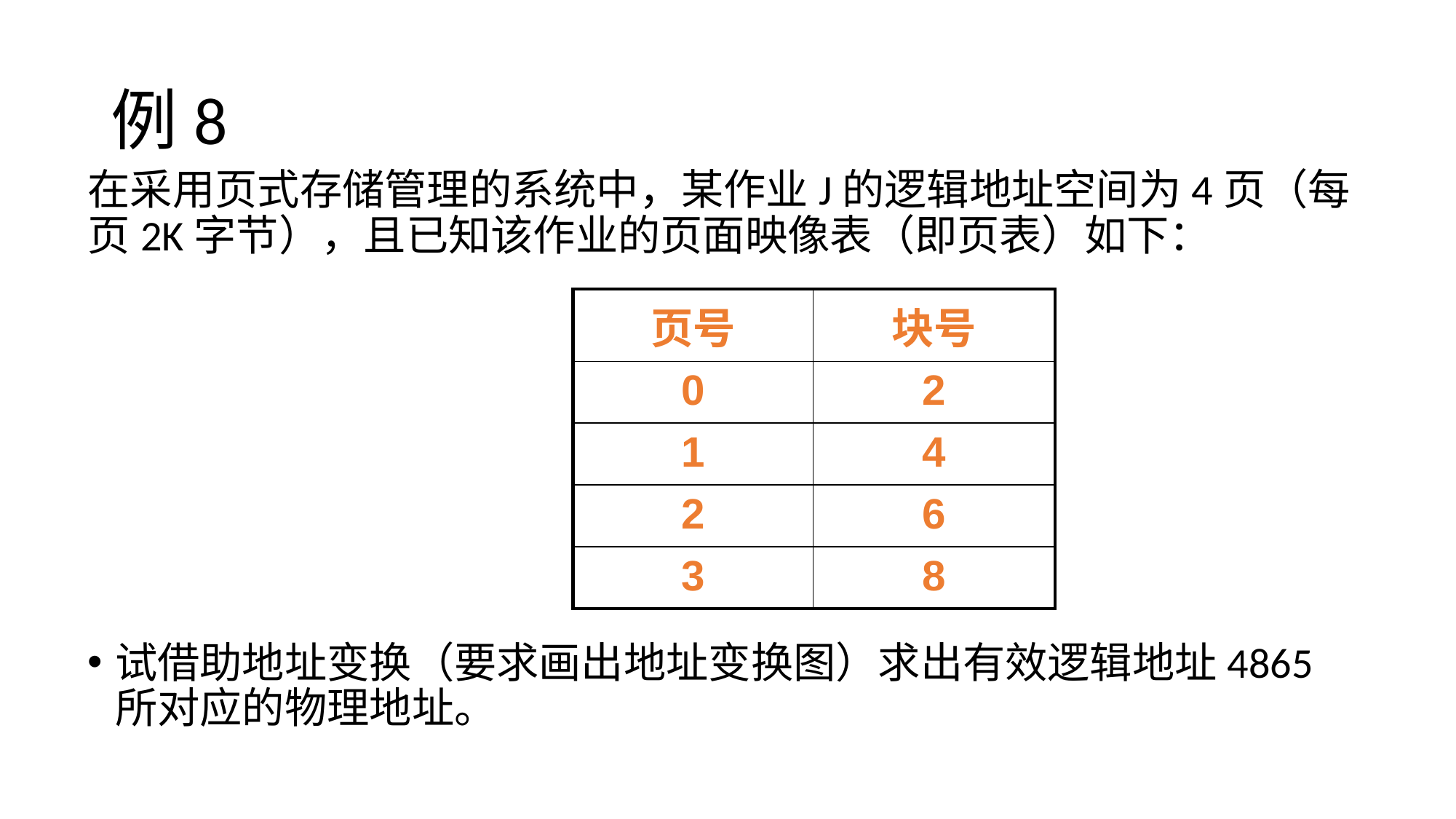

# 例8
在采用页式存储管理的系统中，某作业J的逻辑地址空间为4页（每页2K字节），且已知该作业的页面映像表（即页表）如下：

试借助地址变换（要求画出地址变换图）求出有效逻辑地址4865所对应的物理地址。
| 页号 | 块号 |
| --- | --- |
| 0 | 2 |
| 1 | 4 |
| 2 | 6 |
| 3 | 8 |